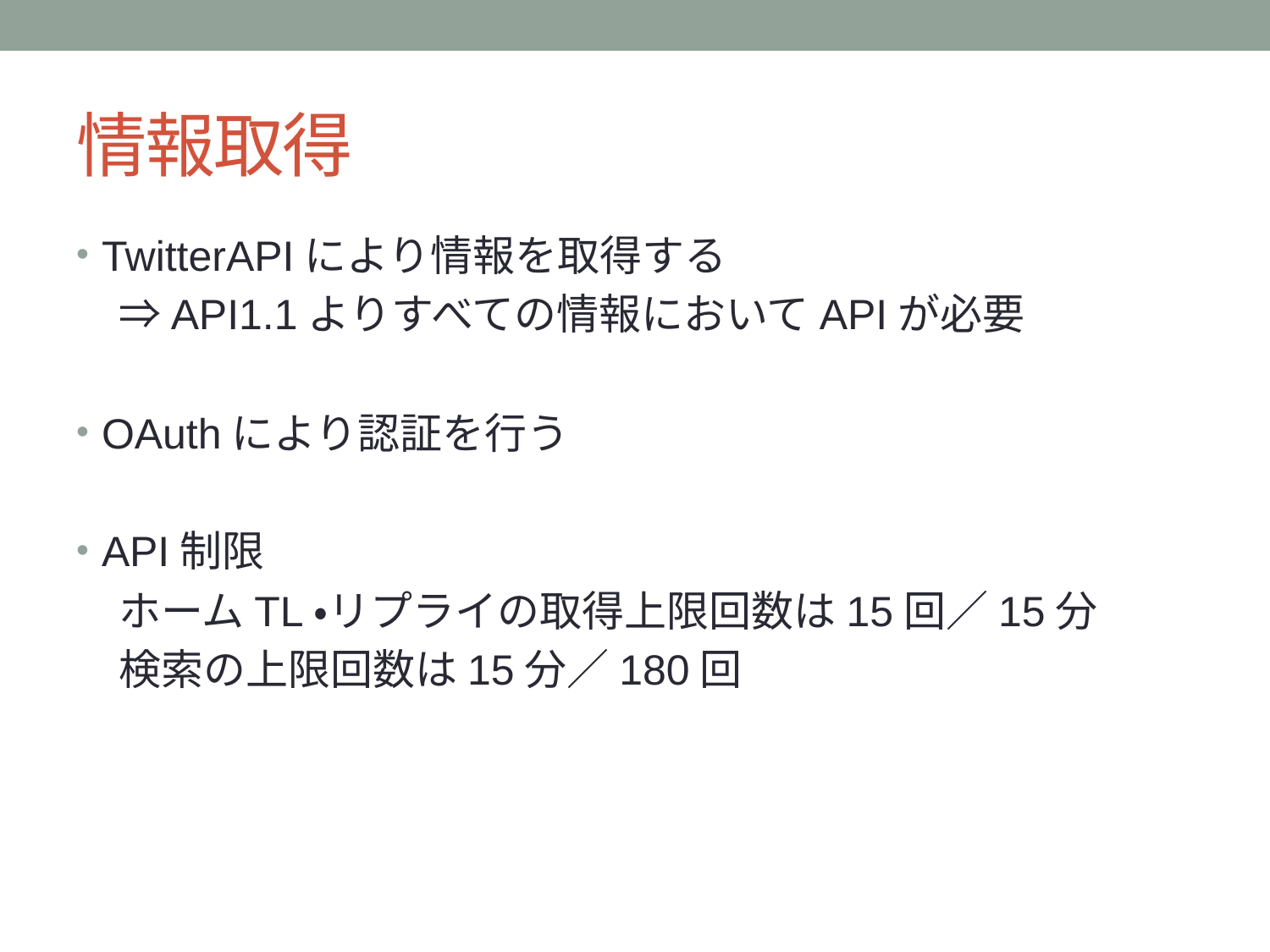

# 情報取得
TwitterAPIにより情報を取得する
　⇒API1.1よりすべての情報においてAPIが必要

OAuthにより認証を行う

API制限
　ホームTL・リプライの取得上限回数は15回／15分
　検索の上限回数は15分／180回